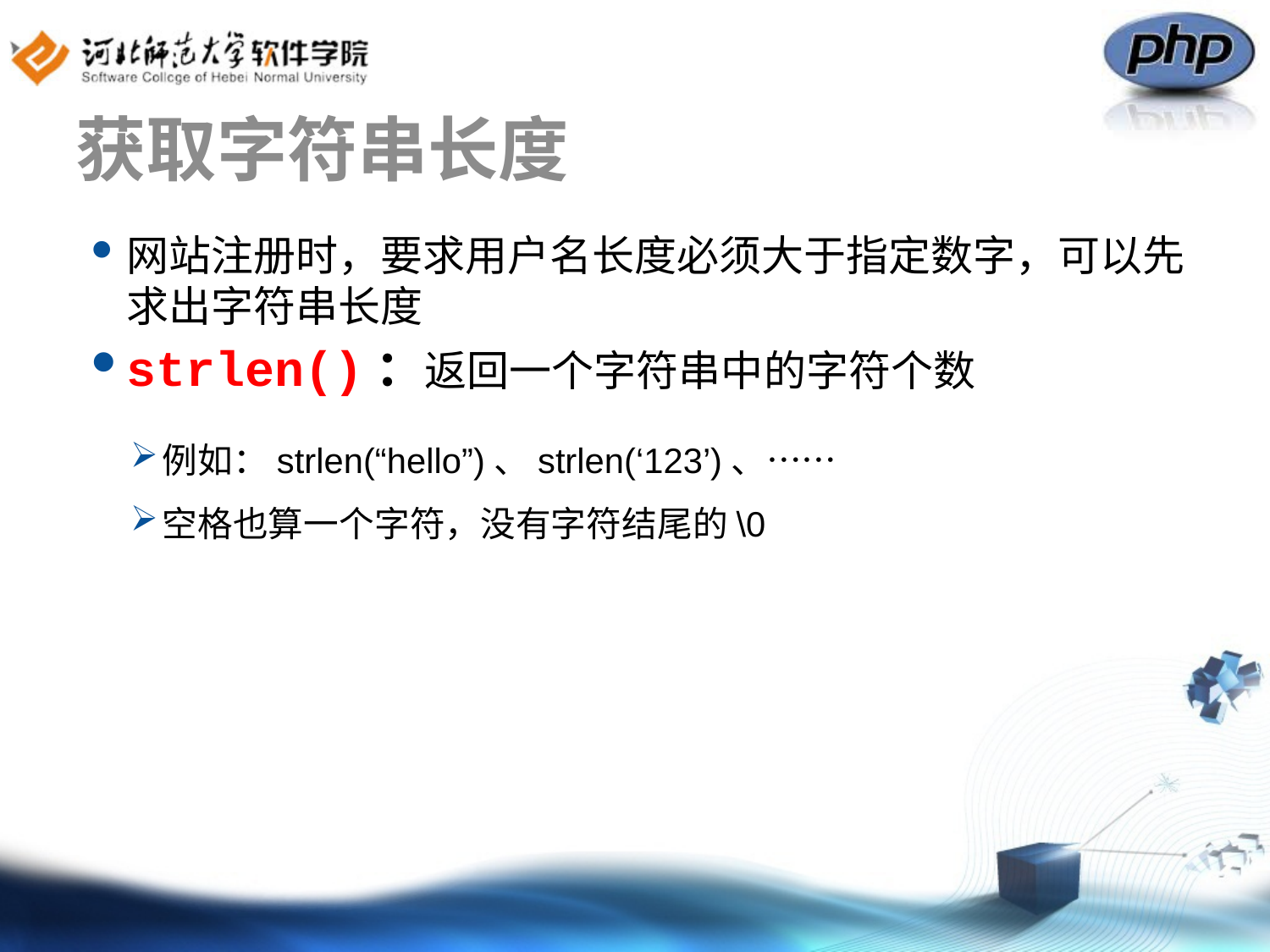

# 获取字符串长度
网站注册时，要求用户名长度必须大于指定数字，可以先求出字符串长度
strlen()：返回一个字符串中的字符个数

例如：strlen(“hello”)、strlen(‘123’)、……
空格也算一个字符，没有字符结尾的\0